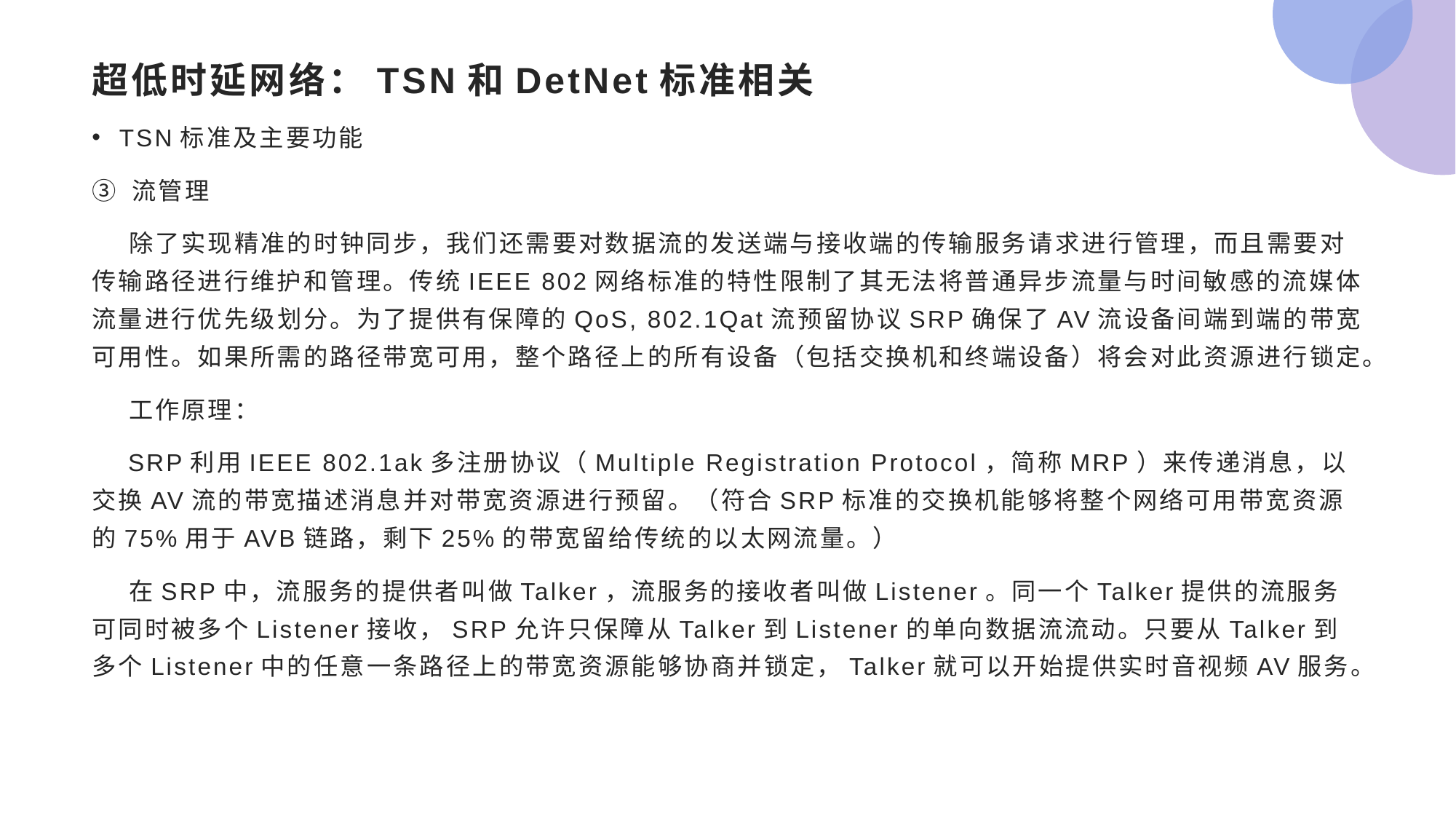

# 超低时延网络：TSN和DetNet标准相关
TSN标准及主要功能
③ 流管理
    除了实现精准的时钟同步，我们还需要对数据流的发送端与接收端的传输服务请求进行管理，而且需要对传输路径进行维护和管理。传统IEEE 802网络标准的特性限制了其无法将普通异步流量与时间敏感的流媒体流量进行优先级划分。为了提供有保障的QoS, 802.1Qat流预留协议SRP确保了AV流设备间端到端的带宽可用性。如果所需的路径带宽可用，整个路径上的所有设备（包括交换机和终端设备）将会对此资源进行锁定。
    工作原理：
    SRP利用IEEE 802.1ak多注册协议（Multiple Registration Protocol，简称MRP）来传递消息，以交换AV流的带宽描述消息并对带宽资源进行预留。（符合SRP标准的交换机能够将整个网络可用带宽资源的75%用于AVB链路，剩下25%的带宽留给传统的以太网流量。）
    在SRP中，流服务的提供者叫做Talker，流服务的接收者叫做Listener。同一个Talker提供的流服务可同时被多个Listener接收，SRP允许只保障从Talker到Listener的单向数据流流动。只要从Talker到多个Listener中的任意一条路径上的带宽资源能够协商并锁定，Talker就可以开始提供实时音视频AV服务。